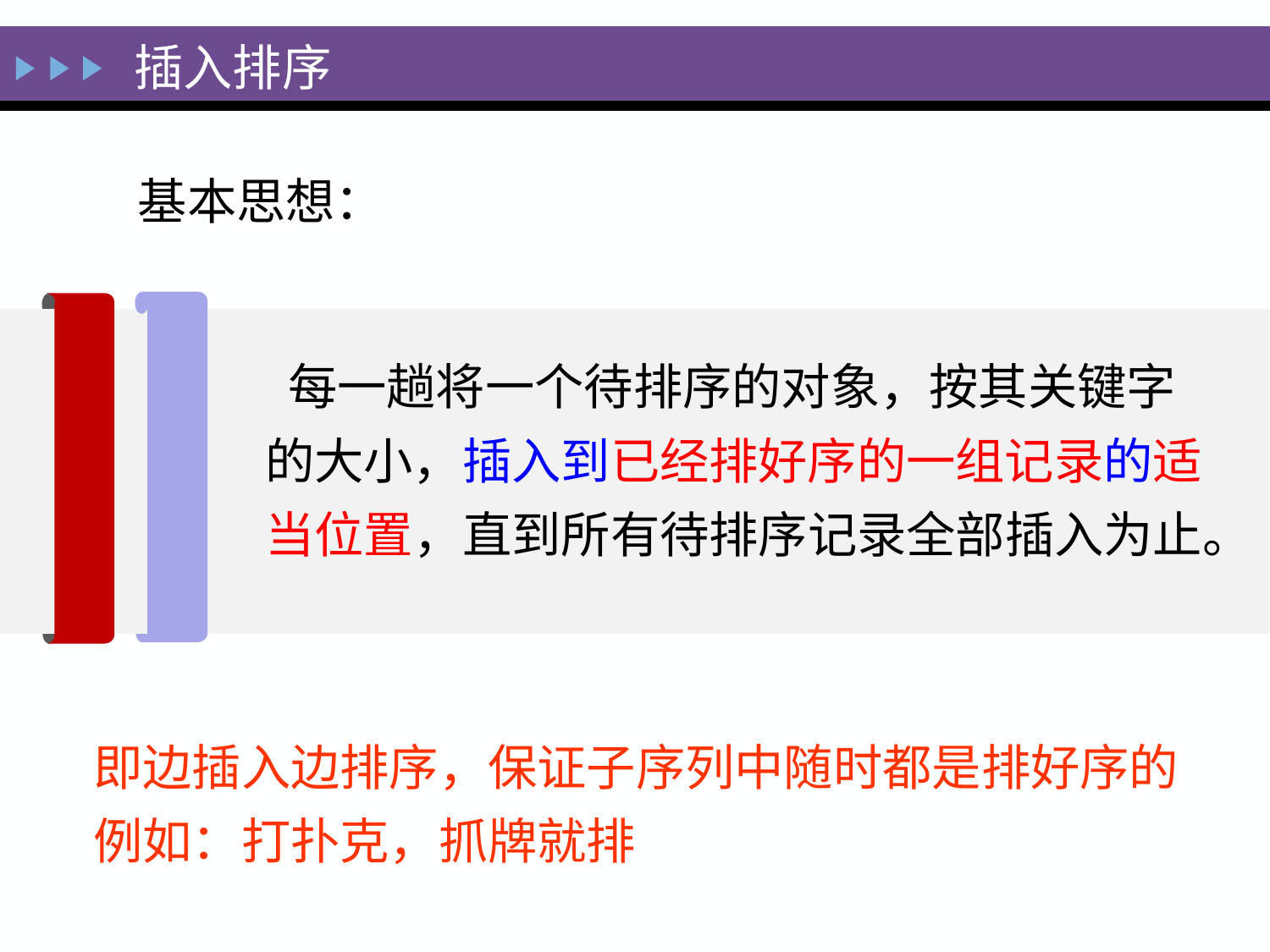

插入排序
基本思想：

 每一趟将一个待排序的对象，按其关键字的大小，插入到已经排好序的一组记录的适当位置，直到所有待排序记录全部插入为止。

即边插入边排序，保证子序列中随时都是排好序的
例如：打扑克，抓牌就排